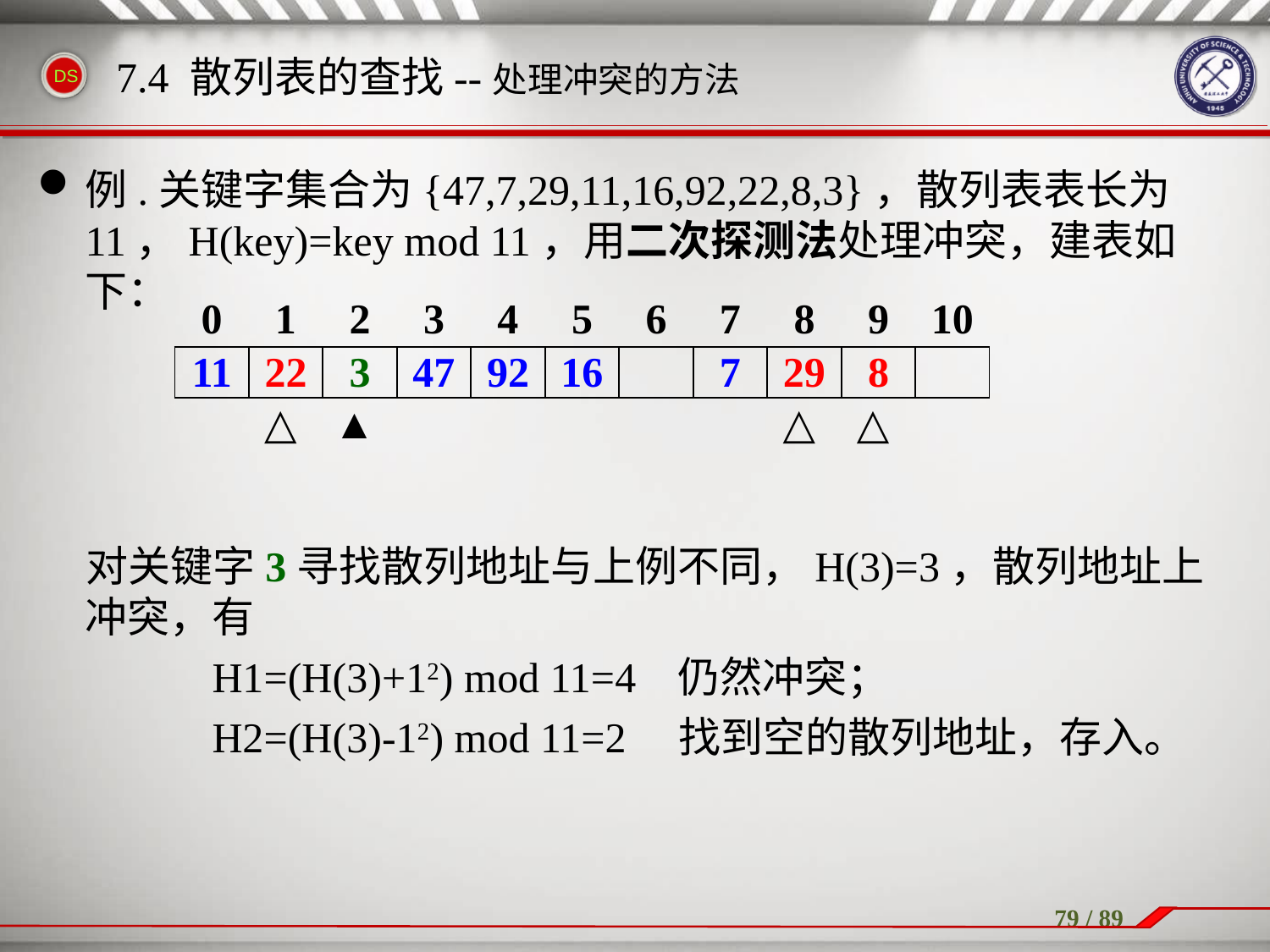

例.关键字集合为{47,7,29,11,16,92,22,8,3}，散列表表长为11，H(key)=key mod 11，用二次探测法处理冲突，建表如下：

    对关键字3寻找散列地址与上例不同，H(3)=3，散列地址上冲突，有
		H1=(H(3)+12) mod 11=4   仍然冲突；
		H2=(H(3)-12) mod 11=2    找到空的散列地址，存入。

7.4 散列表的查找--处理冲突的方法
| 0 | 1 | 2 | 3 | 4 | 5 | 6 | 7 | 8 | 9 | 10 |
| --- | --- | --- | --- | --- | --- | --- | --- | --- | --- | --- |
| 11 | 22 | 3 | 47 | 92 | 16 |  | 7 | 29 | 8 |  |
|  | △ | ▲ |  |  |  |  |  | △ | △ |  |